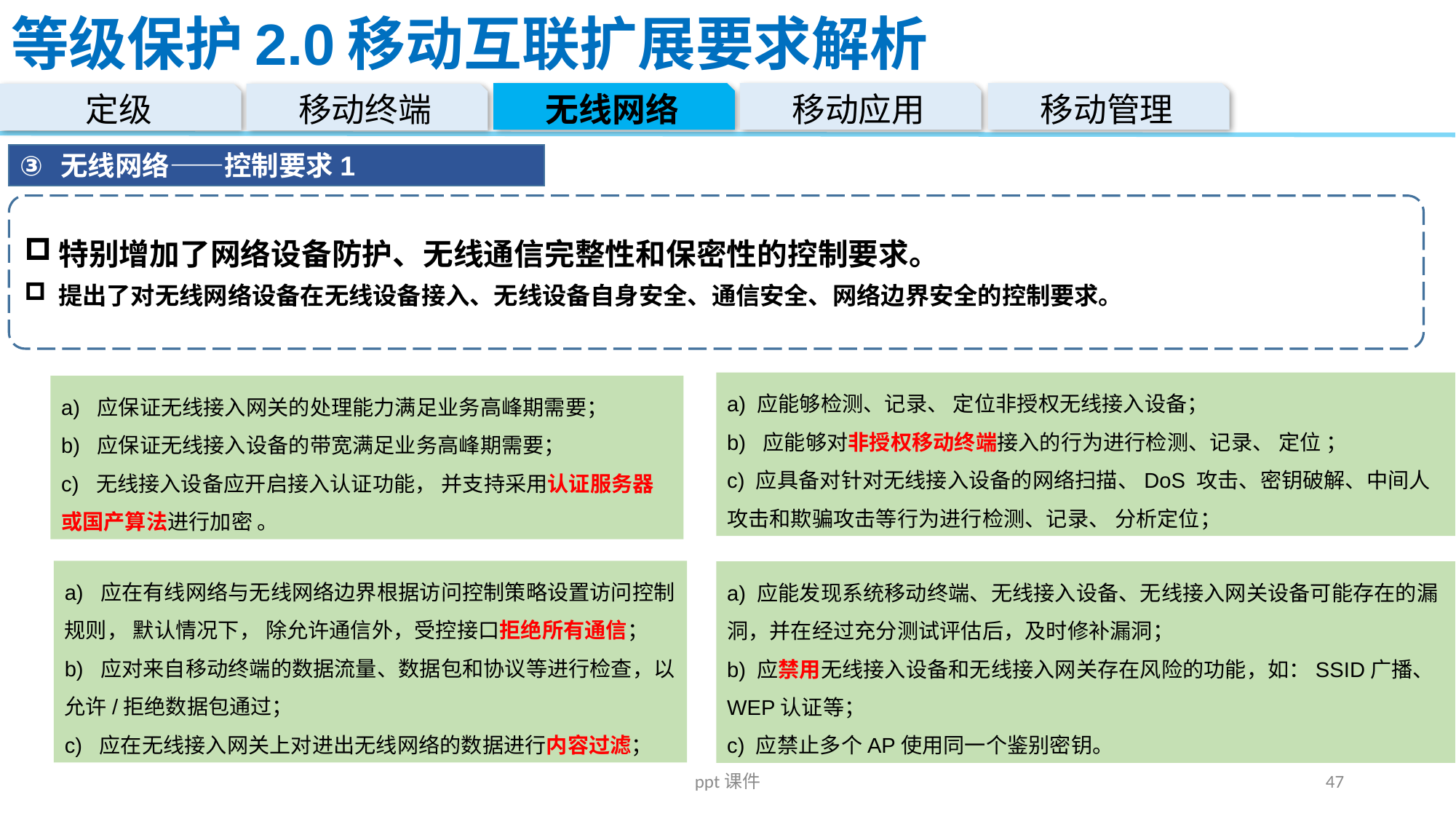

# 等级保护2.0移动互联扩展要求解析
无线网络
移动应用
移动管理
定级
移动终端
无线网络——控制要求1
特别增加了网络设备防护、无线通信完整性和保密性的控制要求。
提出了对无线网络设备在无线设备接入、无线设备自身安全、通信安全、网络边界安全的控制要求。
a) 应能够检测、记录、 定位非授权无线接入设备；
b)  应能够对非授权移动终端接入的行为进行检测、记录、 定位 ；
c) 应具备对针对无线接入设备的网络扫描、DoS 攻击、密钥破解、中间人攻击和欺骗攻击等行为进行检测、记录、 分析定位；
a)  应保证无线接入网关的处理能力满足业务高峰期需要；
b)  应保证无线接入设备的带宽满足业务高峰期需要；
c)  无线接入设备应开启接入认证功能， 并支持采用认证服务器或国产算法进行加密 。
a)  应在有线网络与无线网络边界根据访问控制策略设置访问控制规则， 默认情况下， 除允许通信外，受控接口拒绝所有通信；
b)  应对来自移动终端的数据流量、数据包和协议等进行检查，以允许/拒绝数据包通过；
c)  应在无线接入网关上对进出无线网络的数据进行内容过滤；
a) 应能发现系统移动终端、无线接入设备、无线接入网关设备可能存在的漏洞，并在经过充分测试评估后，及时修补漏洞；
b) 应禁用无线接入设备和无线接入网关存在风险的功能，如：SSID广播、WEP认证等；
c) 应禁止多个AP使用同一个鉴别密钥。
ppt课件
47